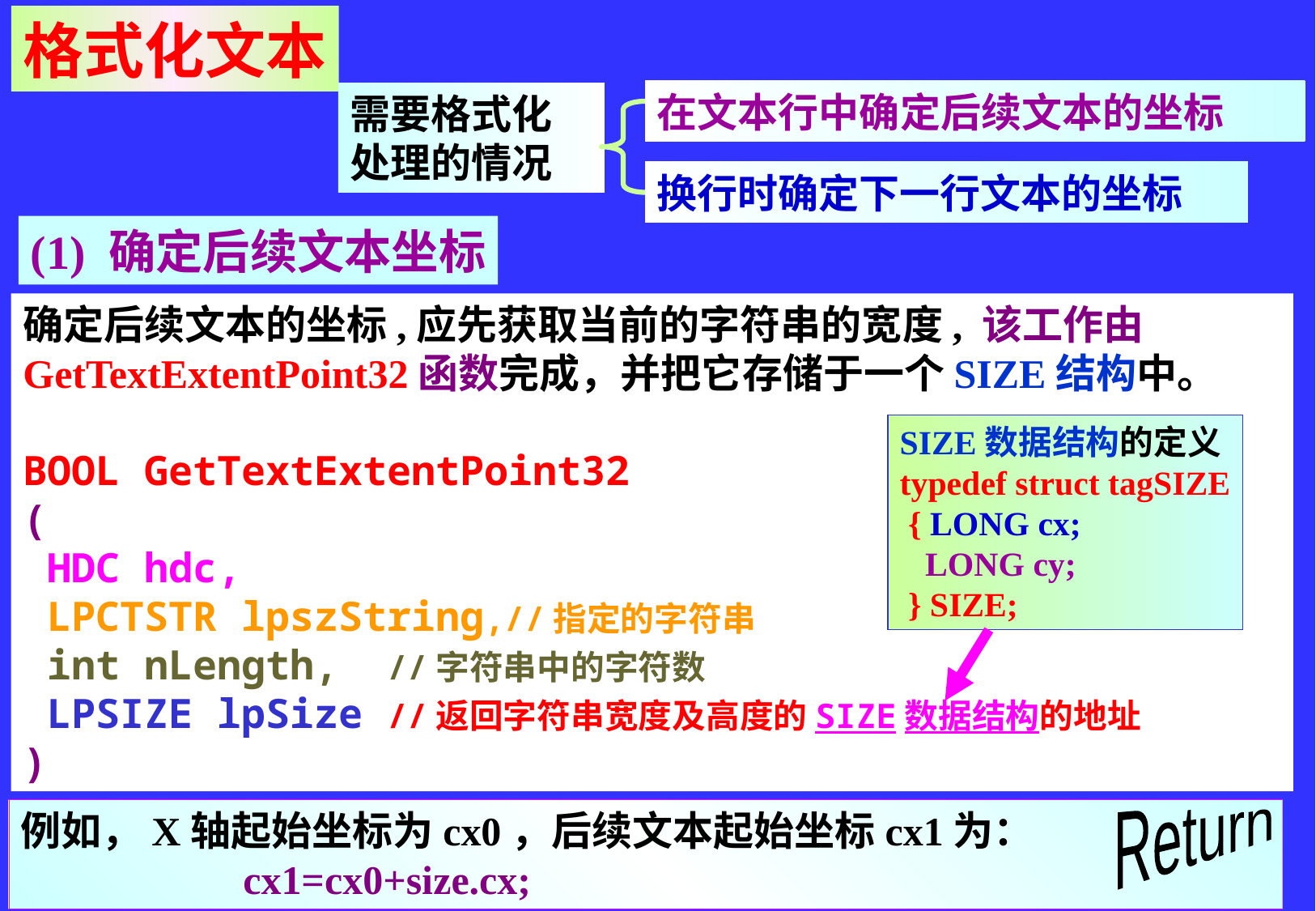

格式化文本
在文本行中确定后续文本的坐标
需要格式化处理的情况

换行时确定下一行文本的坐标
(1) 确定后续文本坐标
确定后续文本的坐标,应先获取当前的字符串的宽度, 该工作由GetTextExtentPoint32函数完成，并把它存储于一个SIZE结构中。

BOOL GetTextExtentPoint32
(
 HDC hdc,
 LPCTSTR lpszString,//指定的字符串
 int nLength, 	//字符串中的字符数
 LPSIZE lpSize	//返回字符串宽度及高度的SIZE数据结构的地址
)
SIZE数据结构的定义
typedef struct tagSIZE
 { LONG cx;
   LONG cy;
 } SIZE;

例如，X轴起始坐标为cx0，后续文本起始坐标cx1为：
                      cx1=cx0+size.cx;
Return
9